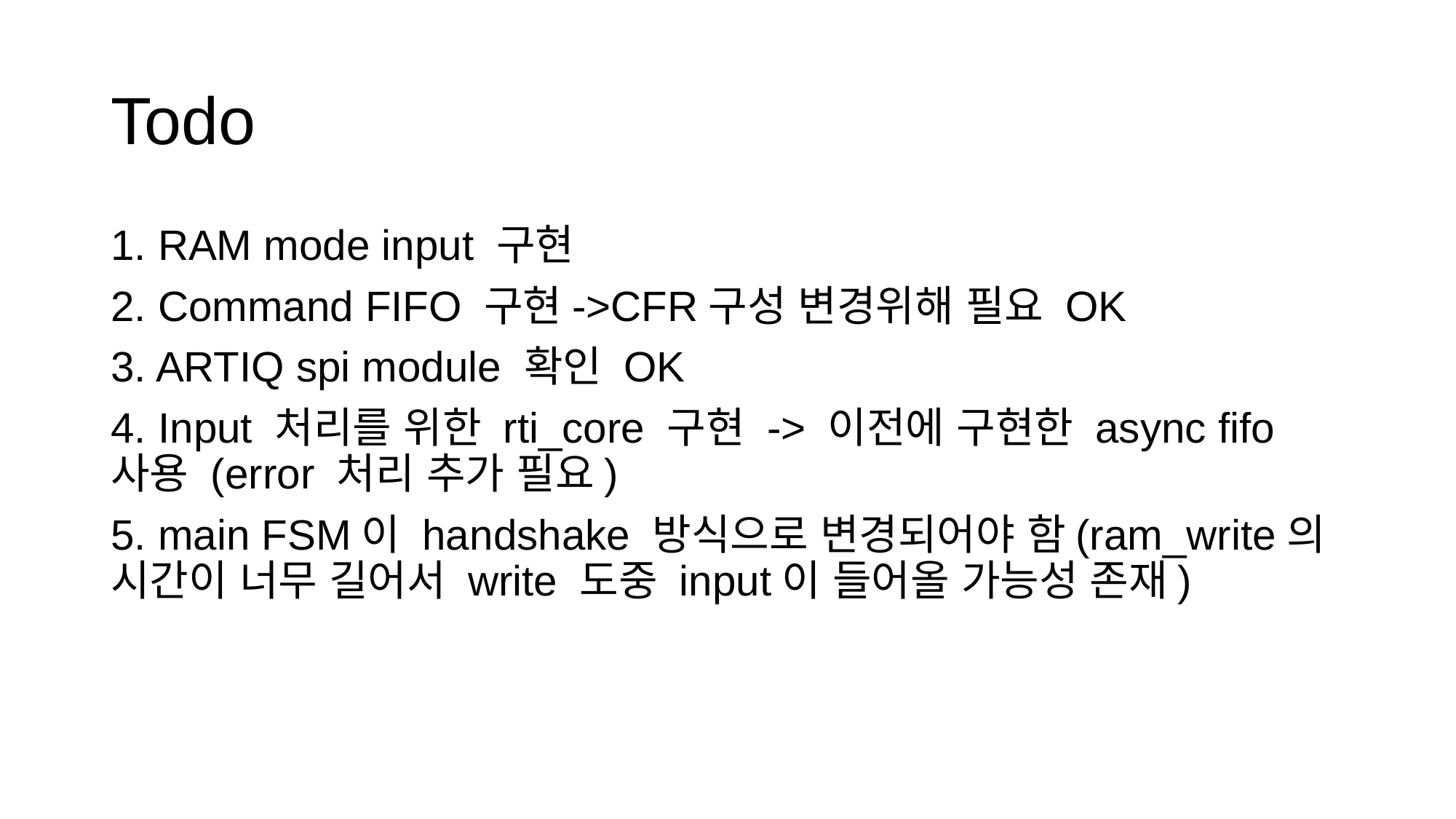

# Todo
1. RAM mode input 구현
2. Command FIFO 구현->CFR구성 변경위해 필요 OK
3. ARTIQ spi module 확인 OK
4. Input 처리를 위한 rti_core 구현 -> 이전에 구현한 async fifo 사용 (error 처리 추가 필요)
5. main FSM이 handshake 방식으로 변경되어야 함(ram_write의 시간이 너무 길어서 write 도중 input이 들어올 가능성 존재)